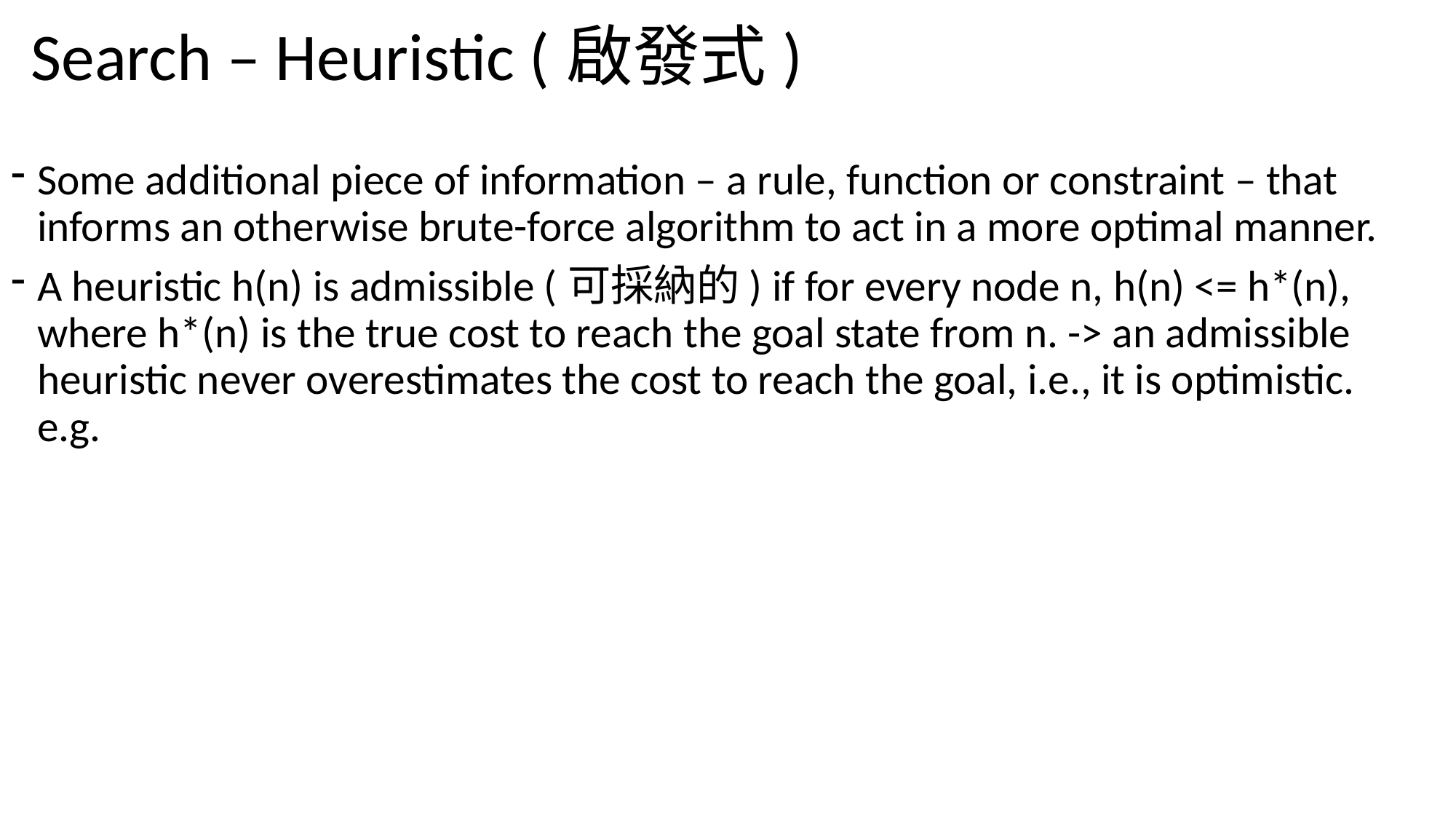

# Search – Heuristic (啟發式)
Some additional piece of information – a rule, function or constraint – that informs an otherwise brute-force algorithm to act in a more optimal manner.
A heuristic h(n) is admissible (可採納的) if for every node n, h(n) <= h*(n), where h*(n) is the true cost to reach the goal state from n. -> an admissible heuristic never overestimates the cost to reach the goal, i.e., it is optimistic. e.g.